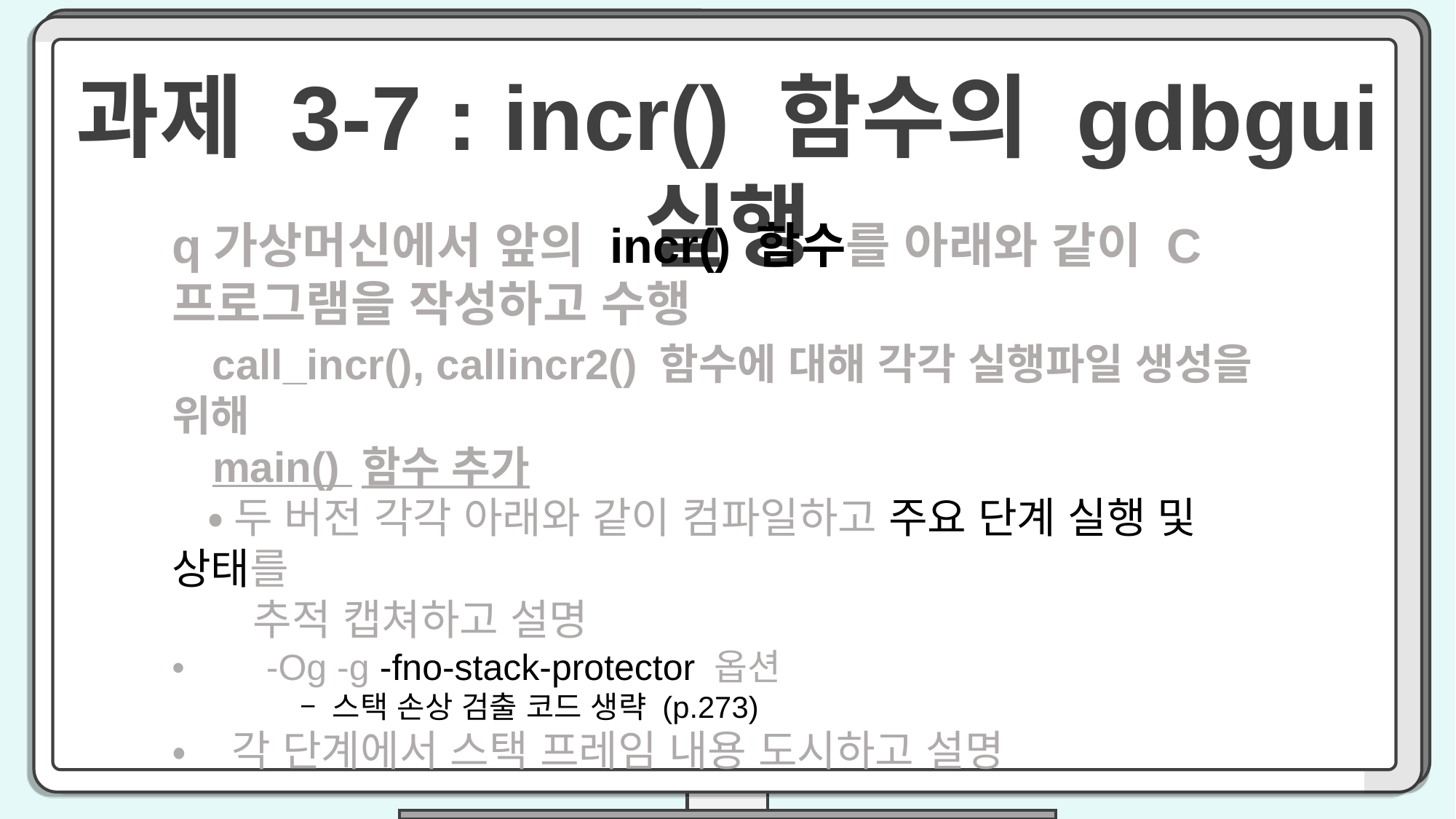

과제 3-7 : incr() 함수의 gdbgui 실행
q가상머신에서 앞의 incr() 함수를 아래와 같이 C 프로그램을 작성하고 수행
   call_incr(), callincr2() 함수에 대해 각각 실행파일 생성을 위해
    main() 함수 추가
   •두 버전 각각 아래와 같이 컴파일하고 주요 단계 실행 및 상태를
      추적 캡쳐하고 설명
•        -Og -g -fno-stack-protector 옵션
               – 스택 손상 검출 코드 생략 (p.273)
•   각 단계에서 스택 프레임 내용 도시하고 설명